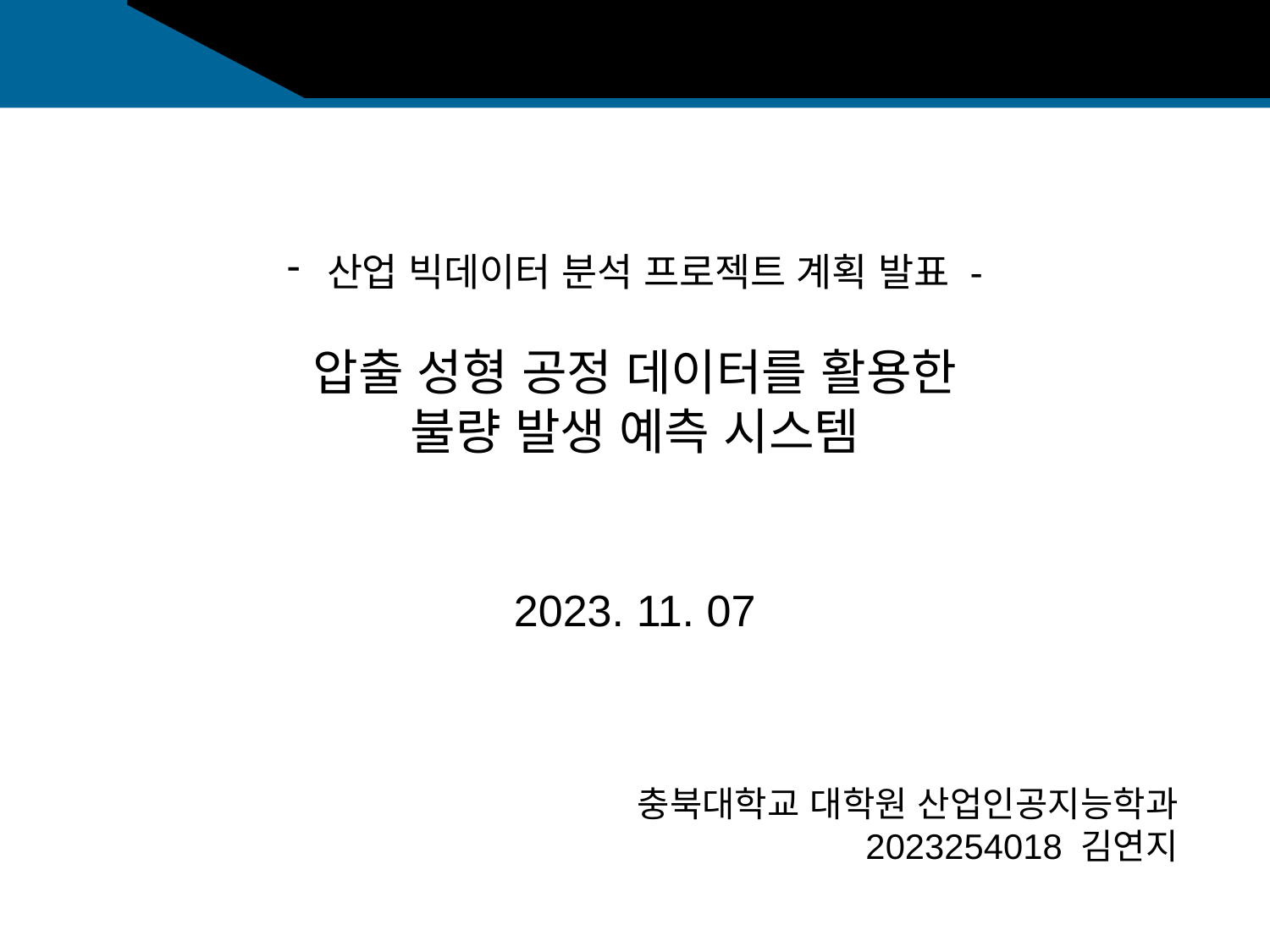

산업 빅데이터 분석 프로젝트 계획 발표 -

압출 성형 공정 데이터를 활용한
불량 발생 예측 시스템
2023. 11. 07
충북대학교 대학원 산업인공지능학과
2023254018 김연지